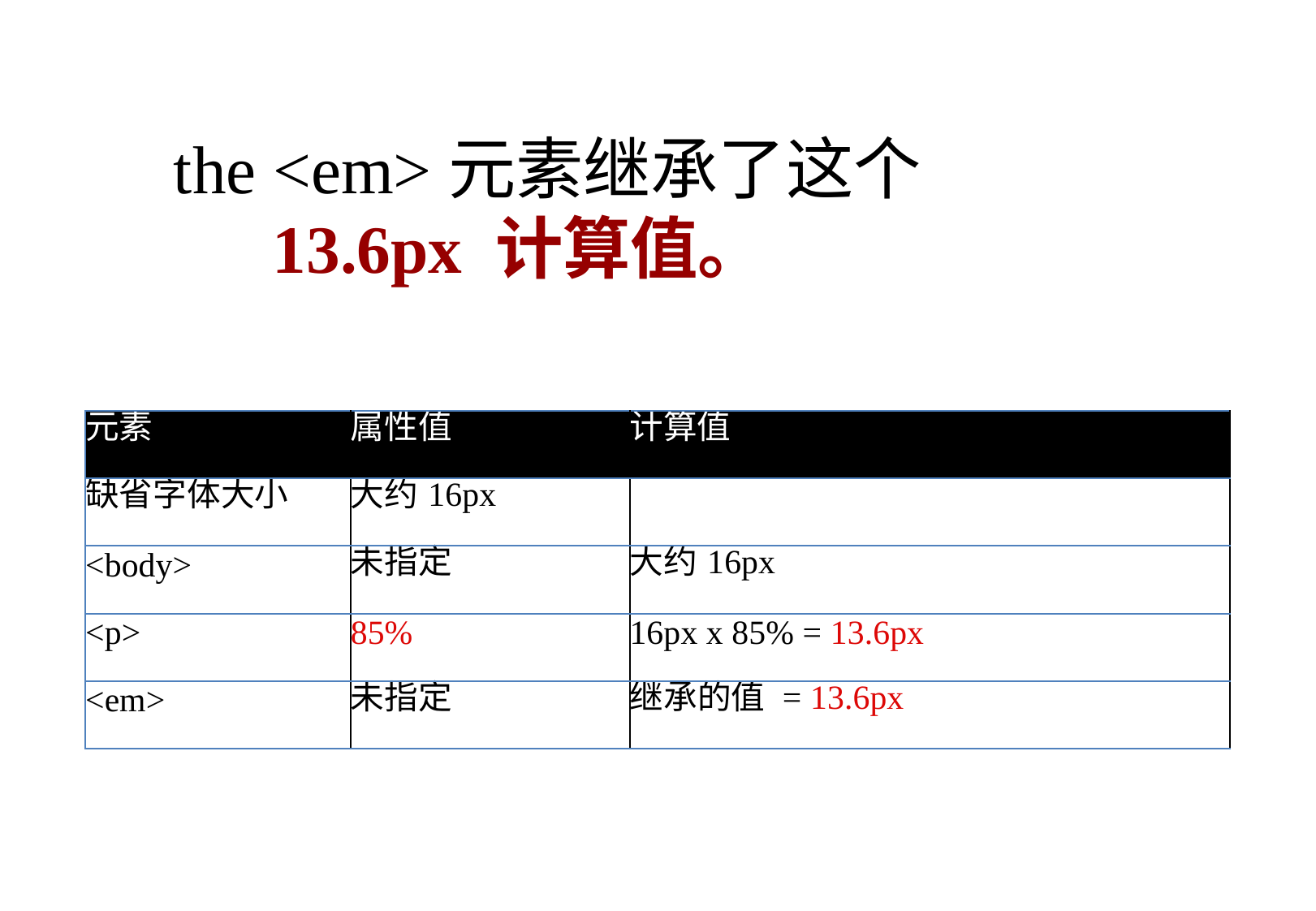

the <em>元素继承了这个
13.6px 计算值。
| 元素 | 属性值 | 计算值 |
| --- | --- | --- |
| 缺省字体大小 | 大约16px |  |
| <body> | 未指定 | 大约16px |
| <p> | 85% | 16px x 85% = 13.6px |
| <em> | 未指定 | 继承的值 = 13.6px |